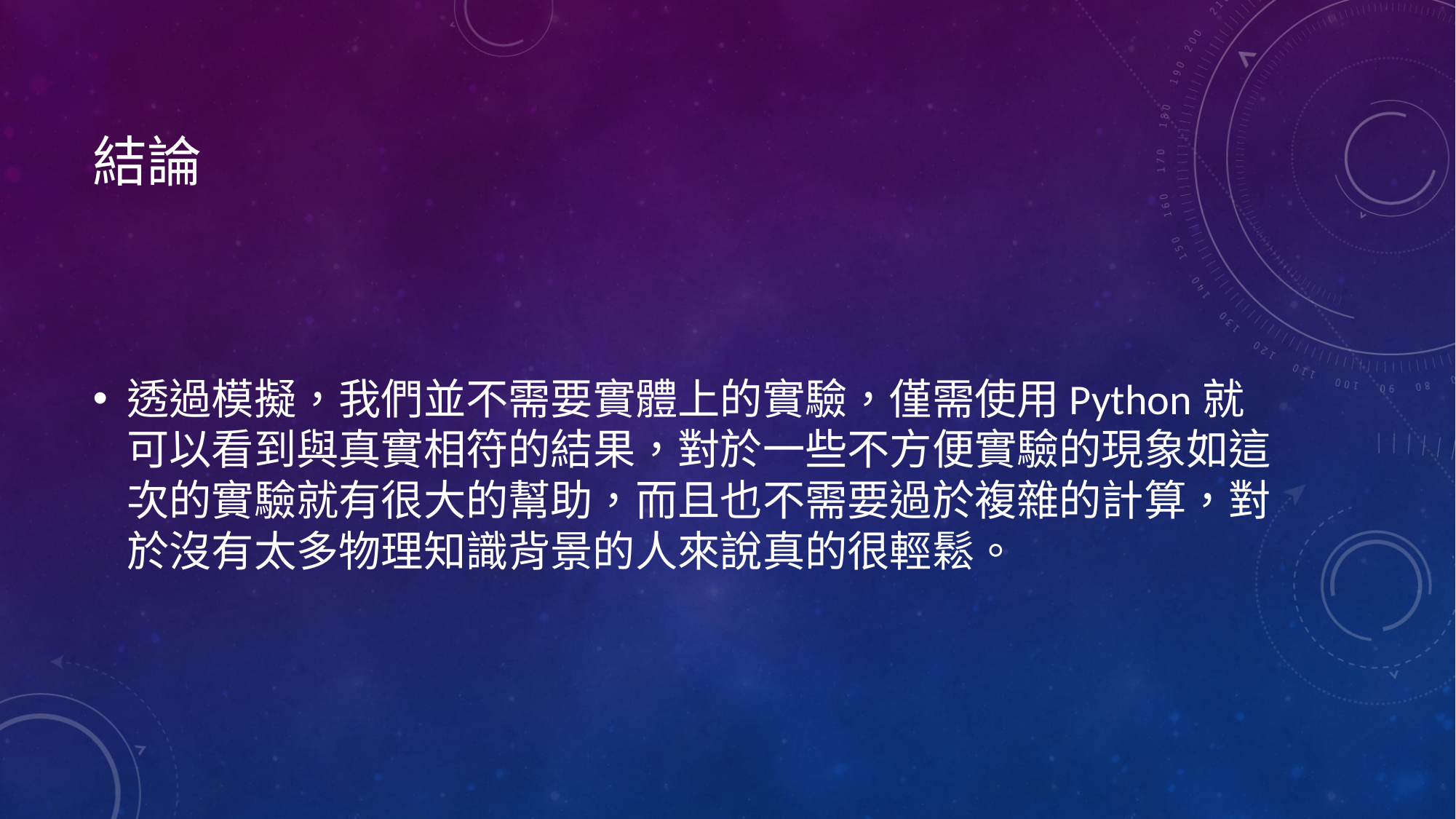

# 結論
透過模擬，我們並不需要實體上的實驗，僅需使用Python就可以看到與真實相符的結果，對於一些不方便實驗的現象如這次的實驗就有很大的幫助，而且也不需要過於複雜的計算，對於沒有太多物理知識背景的人來說真的很輕鬆。